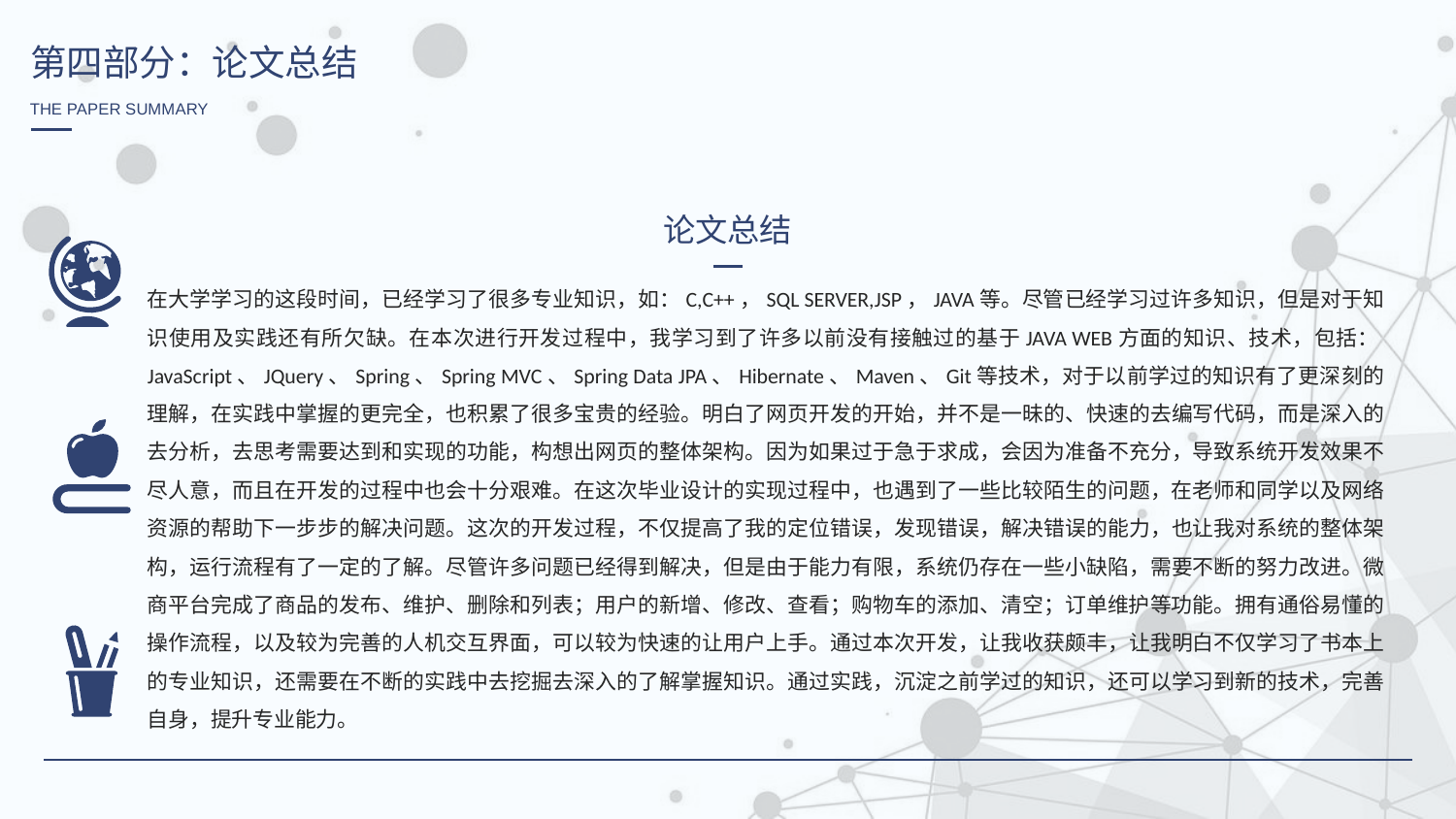

第四部分：论文总结
THE PAPER SUMMARY
论文总结

在大学学习的这段时间，已经学习了很多专业知识，如：C,C++，SQL SERVER,JSP，JAVA等。尽管已经学习过许多知识，但是对于知识使用及实践还有所欠缺。在本次进行开发过程中，我学习到了许多以前没有接触过的基于JAVA WEB方面的知识、技术，包括：JavaScript、JQuery、Spring、Spring MVC、Spring Data JPA、Hibernate、Maven、Git等技术，对于以前学过的知识有了更深刻的理解，在实践中掌握的更完全，也积累了很多宝贵的经验。明白了网页开发的开始，并不是一昧的、快速的去编写代码，而是深入的去分析，去思考需要达到和实现的功能，构想出网页的整体架构。因为如果过于急于求成，会因为准备不充分，导致系统开发效果不尽人意，而且在开发的过程中也会十分艰难。在这次毕业设计的实现过程中，也遇到了一些比较陌生的问题，在老师和同学以及网络资源的帮助下一步步的解决问题。这次的开发过程，不仅提高了我的定位错误，发现错误，解决错误的能力，也让我对系统的整体架构，运行流程有了一定的了解。尽管许多问题已经得到解决，但是由于能力有限，系统仍存在一些小缺陷，需要不断的努力改进。微商平台完成了商品的发布、维护、删除和列表；用户的新增、修改、查看；购物车的添加、清空；订单维护等功能。拥有通俗易懂的操作流程，以及较为完善的人机交互界面，可以较为快速的让用户上手。通过本次开发，让我收获颇丰，让我明白不仅学习了书本上的专业知识，还需要在不断的实践中去挖掘去深入的了解掌握知识。通过实践，沉淀之前学过的知识，还可以学习到新的技术，完善自身，提升专业能力。